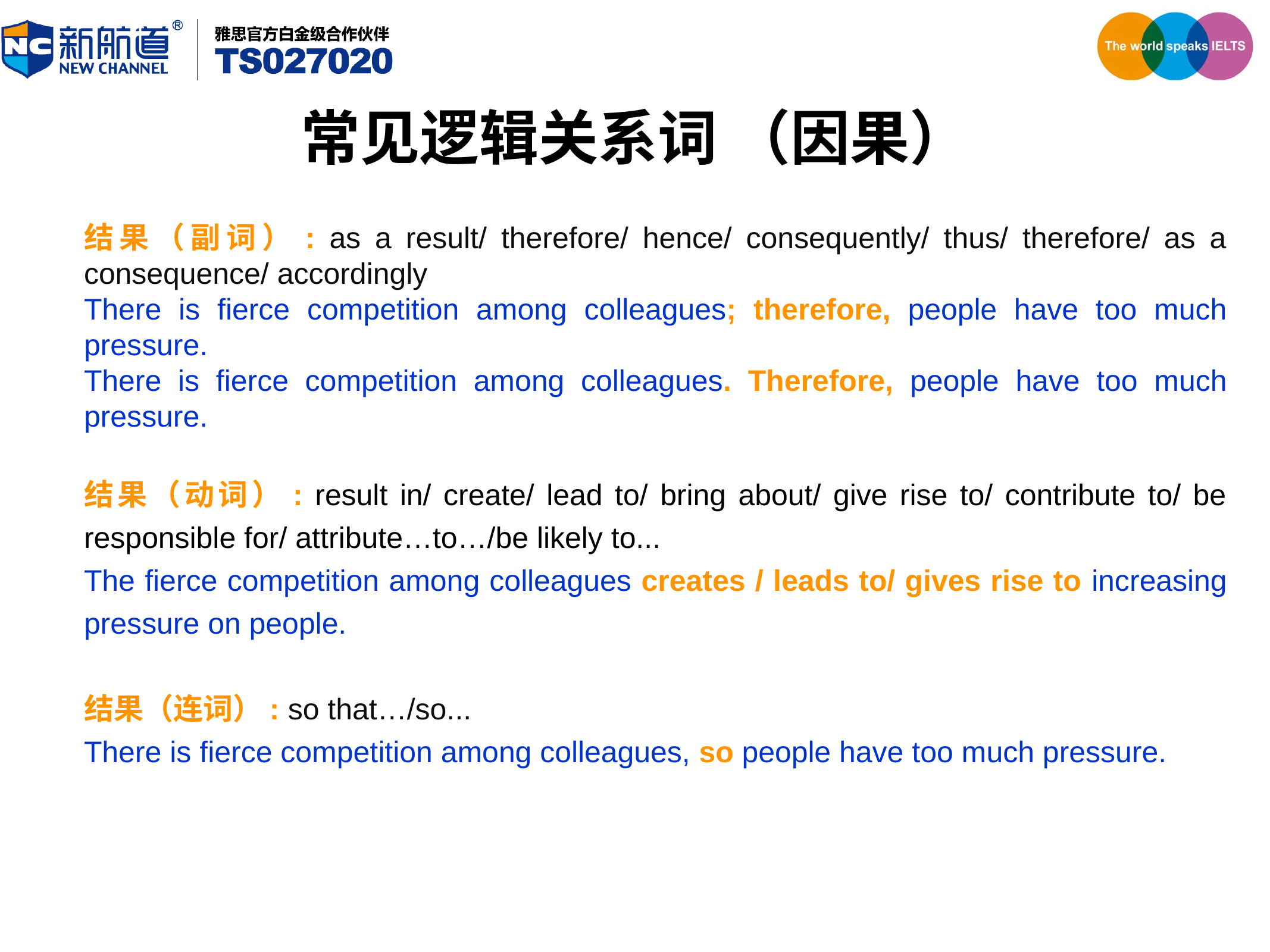

常见逻辑关系词 （因果）
结果（副词）: as a result/ therefore/ hence/ consequently/ thus/ therefore/ as a consequence/ accordingly
There is fierce competition among colleagues; therefore, people have too much pressure.
There is fierce competition among colleagues. Therefore, people have too much pressure.

结果（动词）: result in/ create/ lead to/ bring about/ give rise to/ contribute to/ be responsible for/ attribute…to…/be likely to...
The fierce competition among colleagues creates / leads to/ gives rise to increasing pressure on people.

结果（连词）: so that…/so...
There is fierce competition among colleagues, so people have too much pressure.